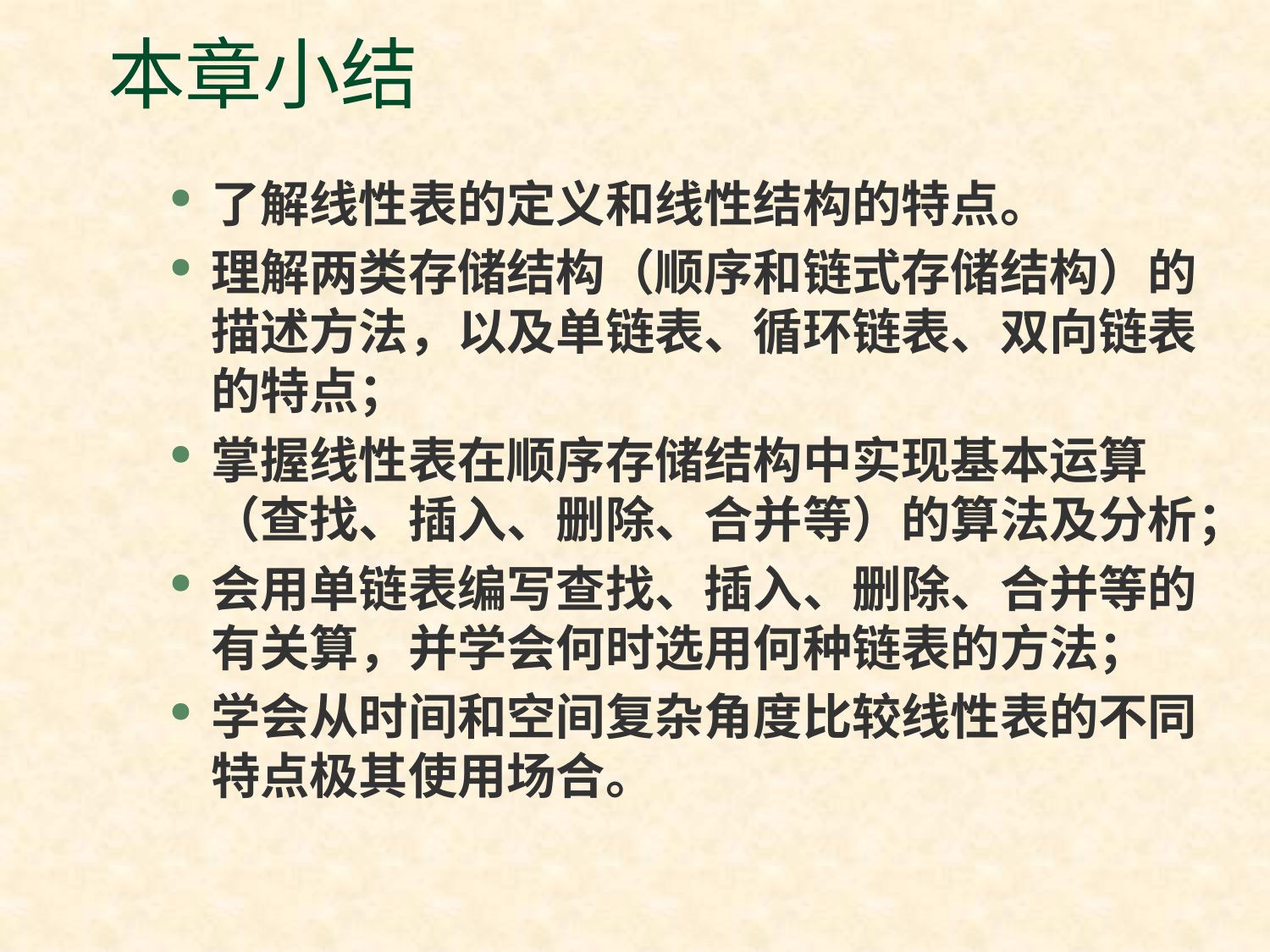

# 本章小结
了解线性表的定义和线性结构的特点。
理解两类存储结构（顺序和链式存储结构）的描述方法，以及单链表、循环链表、双向链表的特点；
掌握线性表在顺序存储结构中实现基本运算（查找、插入、删除、合并等）的算法及分析；
会用单链表编写查找、插入、删除、合并等的有关算，并学会何时选用何种链表的方法；
学会从时间和空间复杂角度比较线性表的不同特点极其使用场合。